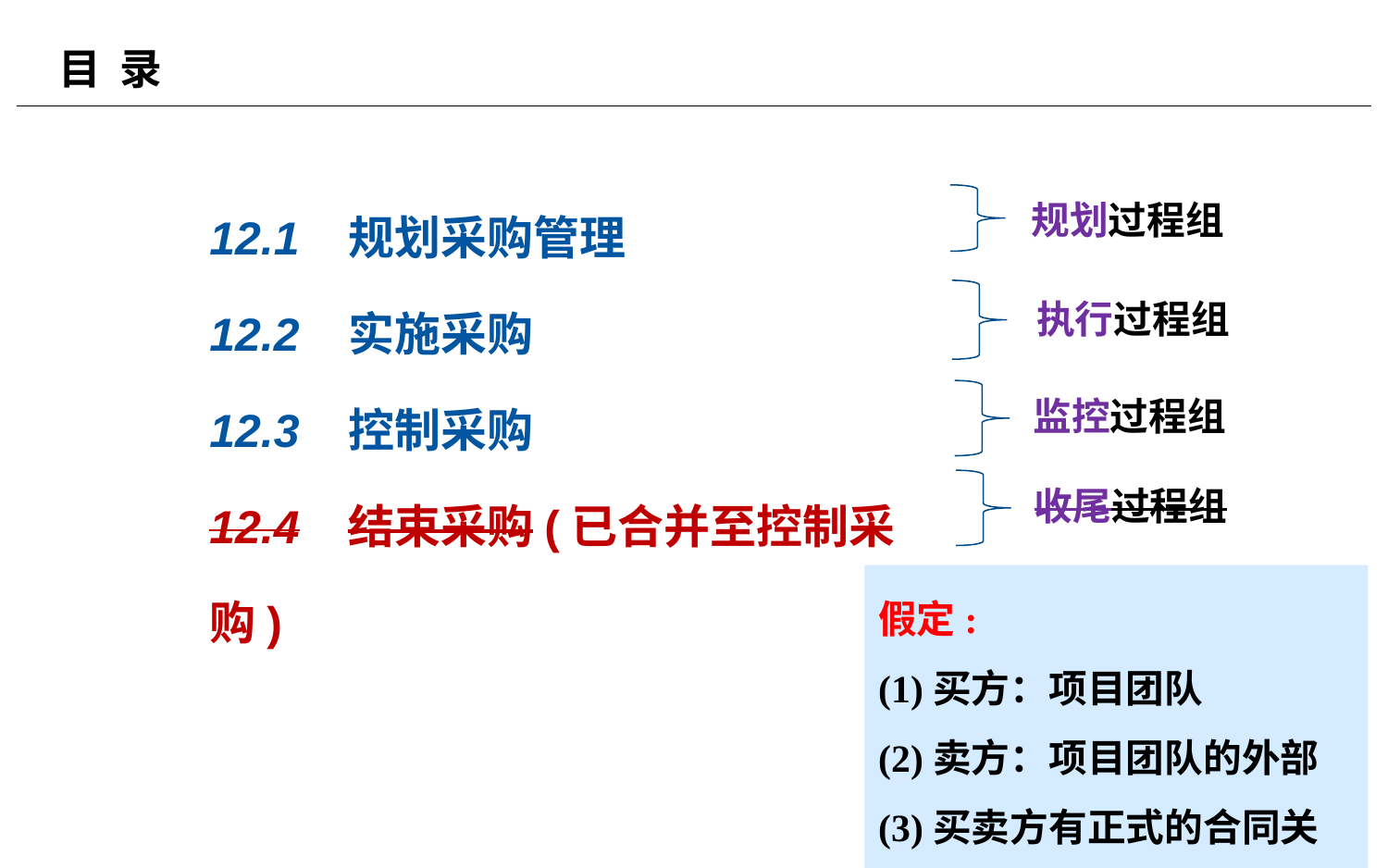

# 目  录
12.1	规划采购管理
12.2	实施采购
12.3	控制采购
12.4	结束采购(已合并至控制采购)

规划过程组

执行过程组

监控过程组

收尾过程组
假定:
(1)买方：项目团队
(2)卖方：项目团队的外部
(3)买卖方有正式的合同关系